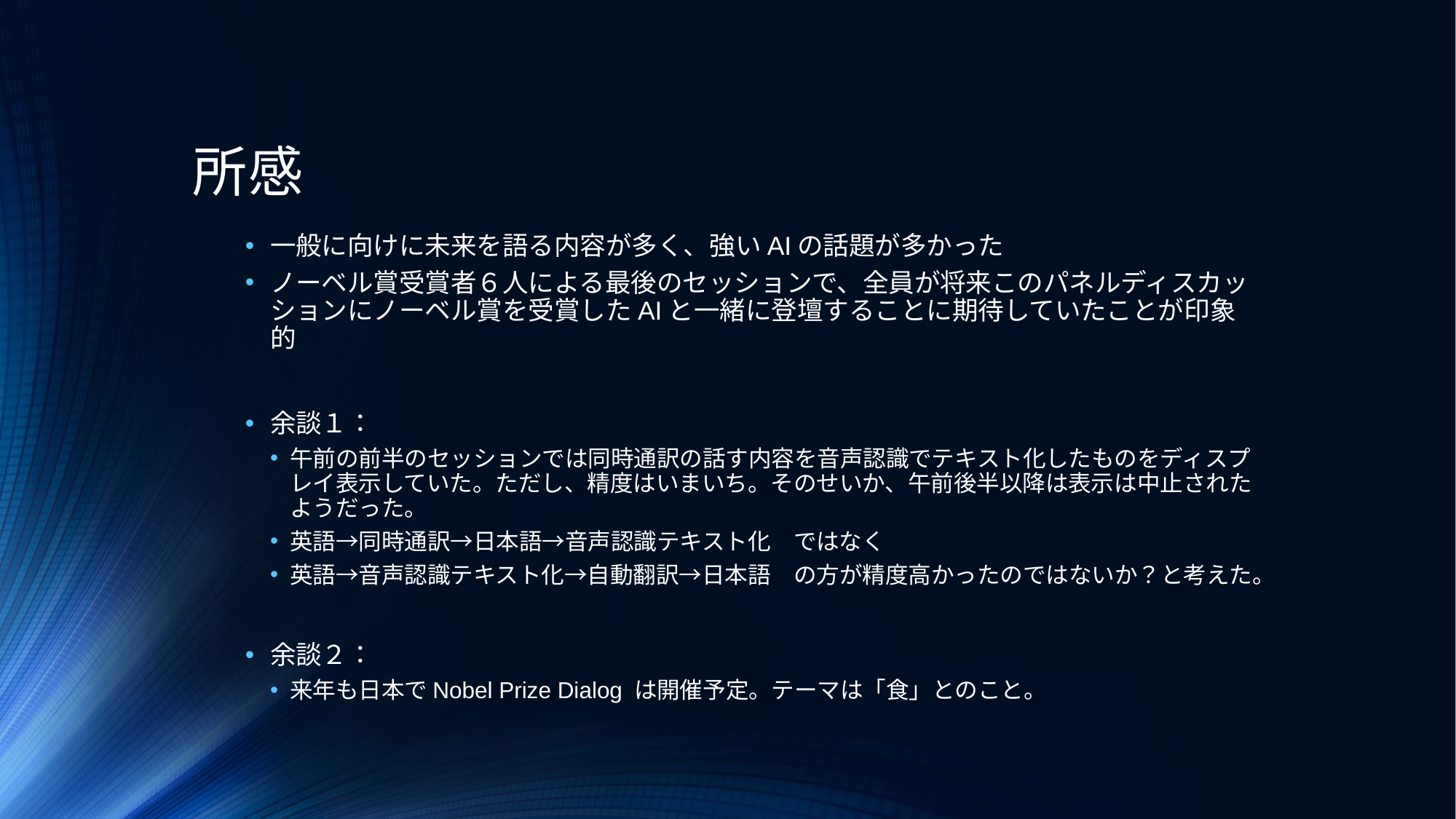

# 所感
一般に向けに未来を語る内容が多く、強いAIの話題が多かった
ノーベル賞受賞者６人による最後のセッションで、全員が将来このパネルディスカッションにノーベル賞を受賞したAIと一緒に登壇することに期待していたことが印象的

余談１：
午前の前半のセッションでは同時通訳の話す内容を音声認識でテキスト化したものをディスプレイ表示していた。ただし、精度はいまいち。そのせいか、午前後半以降は表示は中止されたようだった。
英語→同時通訳→日本語→音声認識テキスト化　ではなく
英語→音声認識テキスト化→自動翻訳→日本語　の方が精度高かったのではないか？と考えた。

余談２：
来年も日本でNobel Prize Dialog は開催予定。テーマは「食」とのこと。